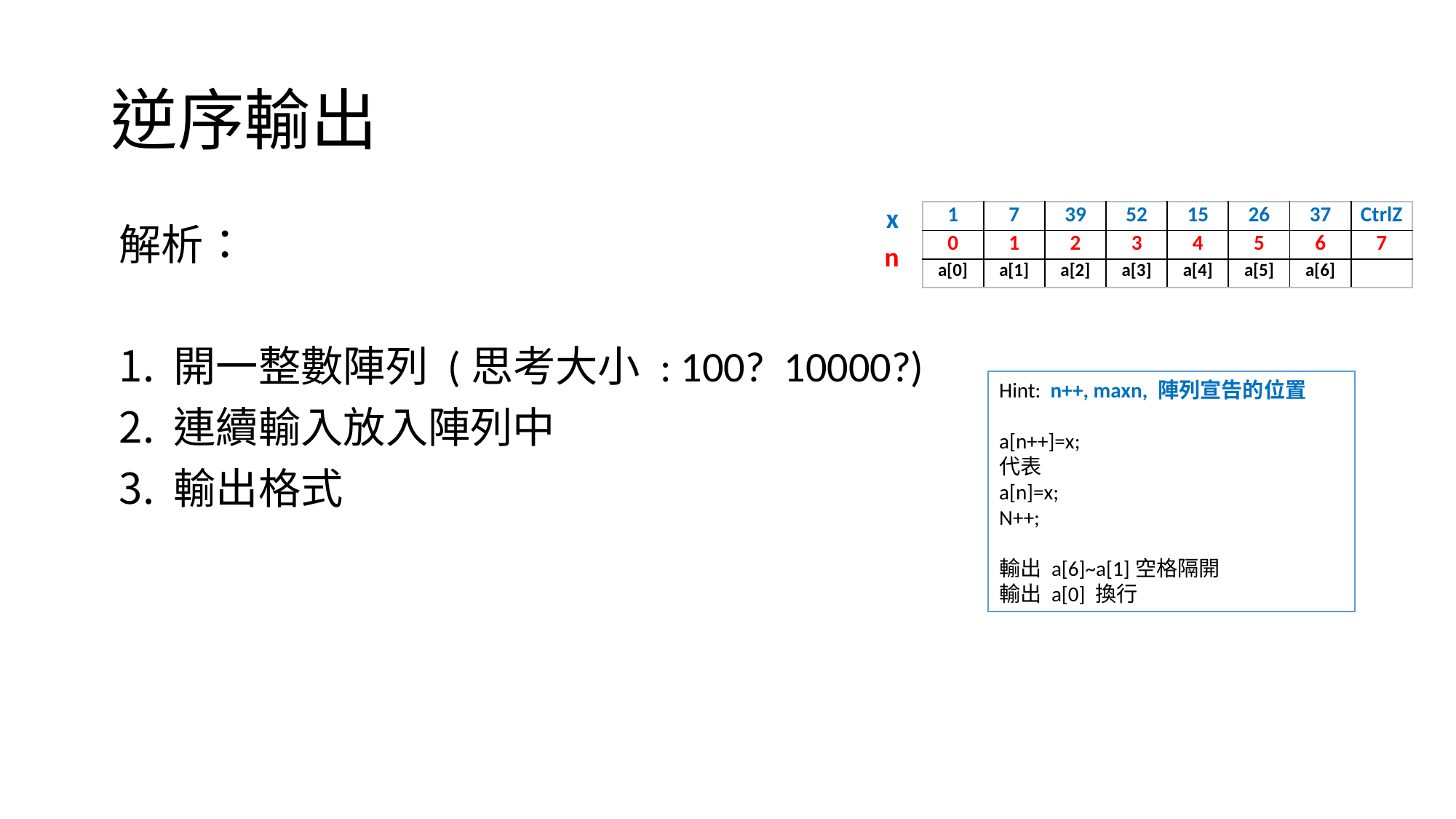

# 逆序輸出
x
| 1 | 7 | 39 | 52 | 15 | 26 | 37 | CtrlZ |
| --- | --- | --- | --- | --- | --- | --- | --- |
| 0 | 1 | 2 | 3 | 4 | 5 | 6 | 7 |
| a[0] | a[1] | a[2] | a[3] | a[4] | a[5] | a[6] |  |
解析：

開一整數陣列 (思考大小 : 100?  10000?)
連續輸入放入陣列中
輸出格式

n
Hint:  n++, maxn, 陣列宣告的位置

a[n++]=x;
代表
a[n]=x;
N++;

輸出 a[6]~a[1]空格隔開
輸出 a[0] 換行